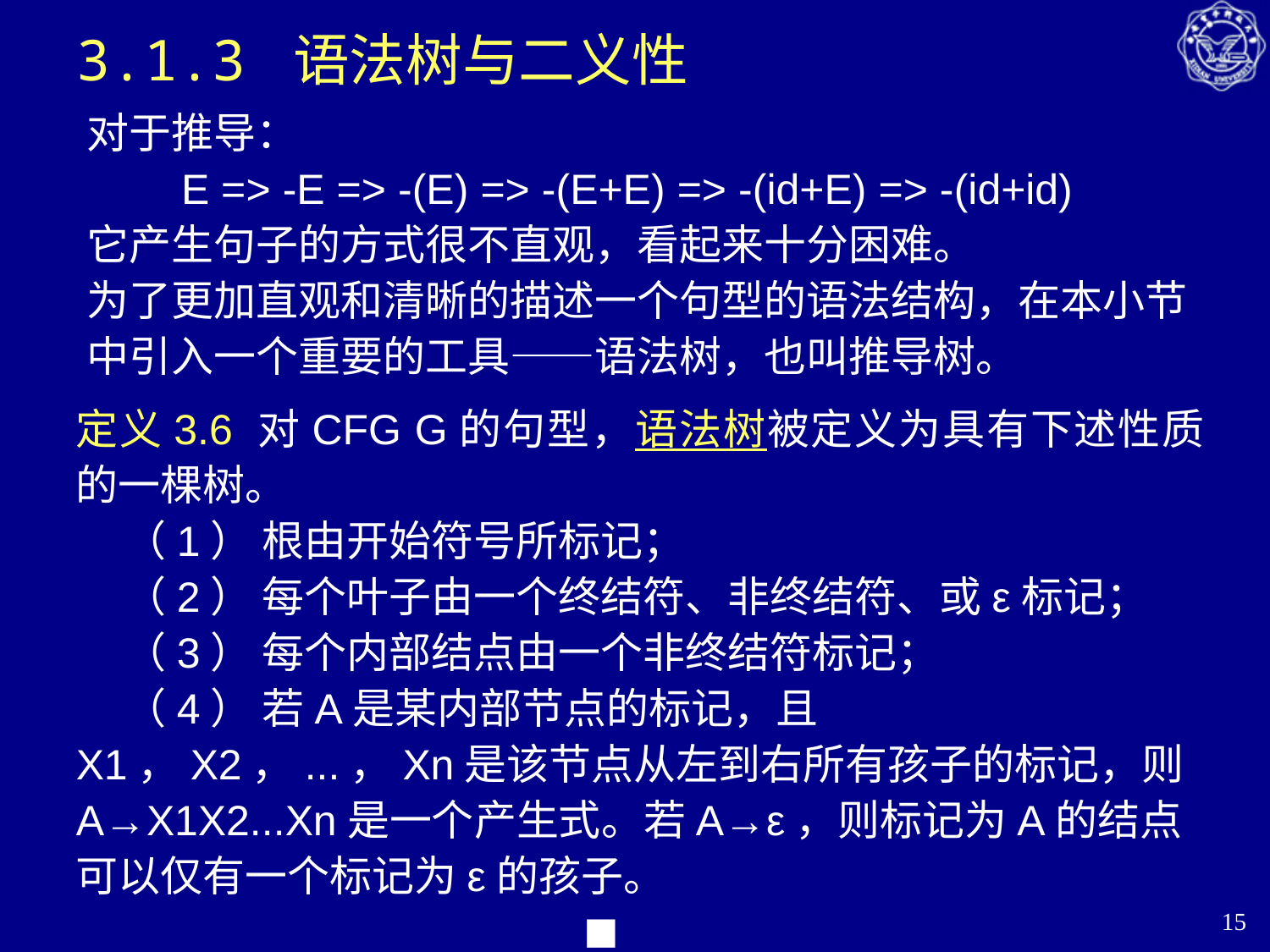

# 3.1.3 语法树与二义性
对于推导：
        E => -E => -(E) => -(E+E) => -(id+E) => -(id+id)
它产生句子的方式很不直观，看起来十分困难。
为了更加直观和清晰的描述一个句型的语法结构，在本小节中引入一个重要的工具——语法树，也叫推导树。
定义3.6 对CFG G的句型，语法树被定义为具有下述性质的一棵树。
    （1） 根由开始符号所标记；
    （2） 每个叶子由一个终结符、非终结符、或ε标记；
    （3） 每个内部结点由一个非终结符标记；
    （4） 若A是某内部节点的标记，且X1，X2，...，Xn是该节点从左到右所有孩子的标记，则A→X1X2...Xn是一个产生式。若A→ε，则标记为A的结点可以仅有一个标记为ε的孩子。 		 						■
15